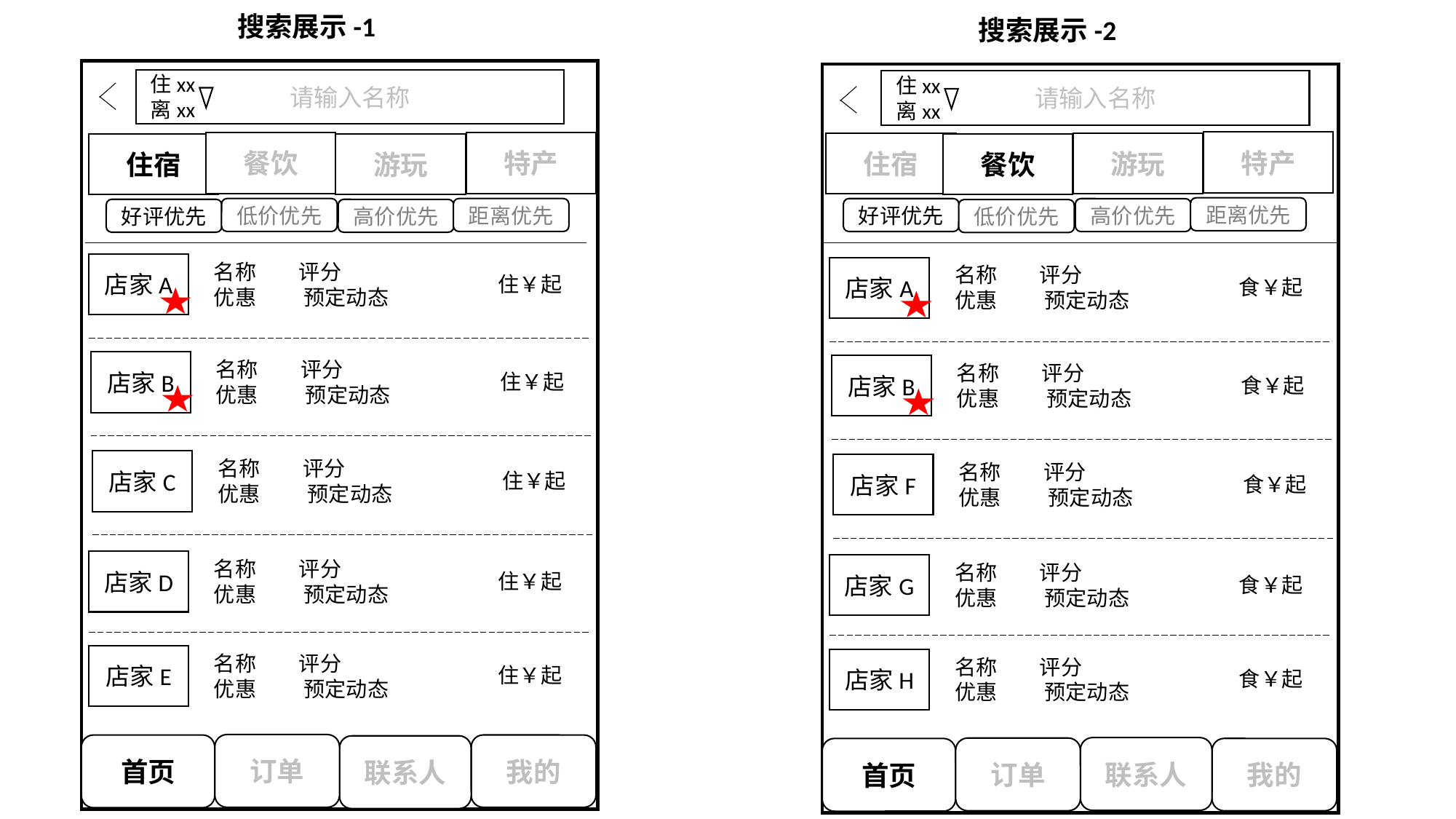

搜索展示-1
搜索展示-2

请输入名称
住xx
离xx

请输入名称
住xx
离xx

特产
住宿
游玩
餐饮
距离优先
好评优先
高价优先
低价优先
餐饮
特产
住宿
游玩
距离优先
低价优先
好评优先
高价优先
名称         评分
优惠          预定动态
店家A
名称         评分
优惠          预定动态
店家A
住￥起
食￥起

名称         评分
优惠          预定动态
店家B
名称         评分
优惠          预定动态
店家B
住￥起
食￥起

名称         评分
优惠          预定动态
店家C
名称         评分
优惠          预定动态
店家F
住￥起
食￥起
名称         评分
优惠          预定动态
店家D
名称         评分
优惠          预定动态
店家G
住￥起
食￥起
名称         评分
优惠          预定动态
店家E
名称         评分
优惠          预定动态
店家H
住￥起
食￥起
订单
首页
我的
联系人
联系人
订单
首页
我的